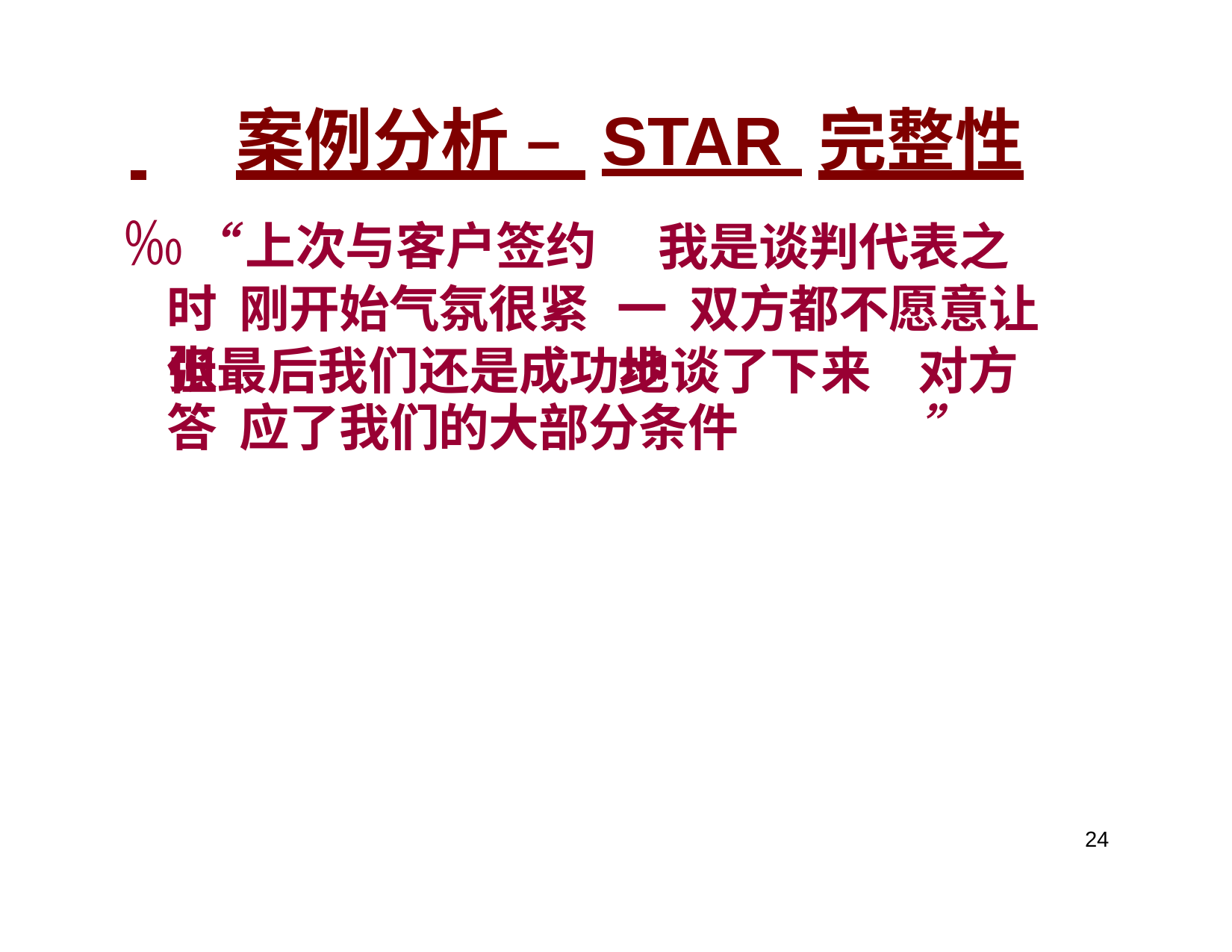

# 案例分析 –  STAR 完整性
‰“上次与客户签约时  刚开始气氛很紧张
我是谈判代表之一  双方都不愿意让步
但最后我们还是成功地谈了下来	对方答  应了我们的大部分条件	”
24